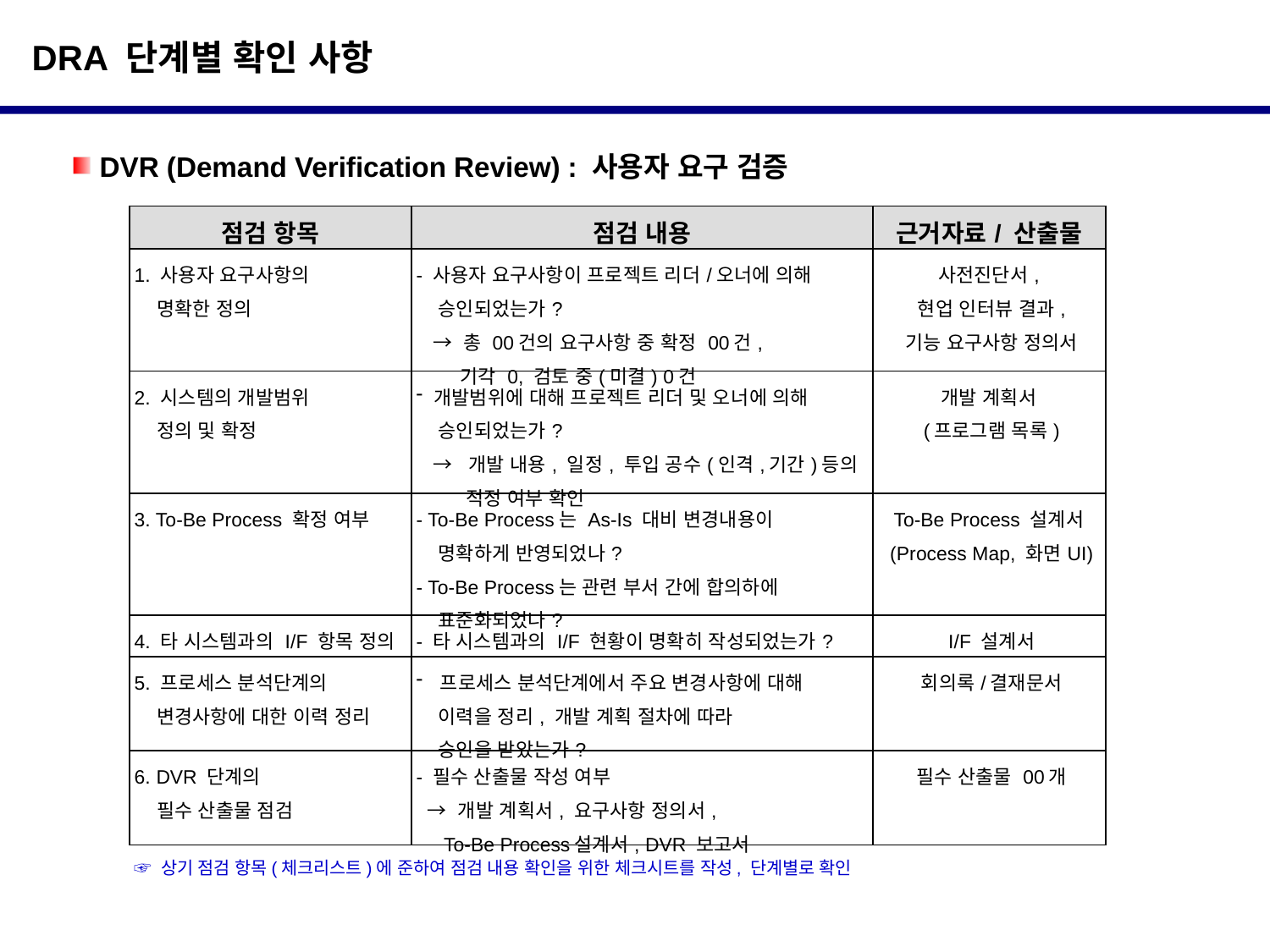

DRA 단계별 확인 사항

 DVR (Demand Verification Review) : 사용자 요구 검증
| 점검 항목 | 점검 내용 | 근거자료/ 산출물 |
| --- | --- | --- |
| 1. 사용자 요구사항의 명확한 정의 | - 사용자 요구사항이 프로젝트 리더/오너에 의해 승인되었는가? → 총 00건의 요구사항 중 확정 00건, 기각 0, 검토 중(미결) 0건 | 사전진단서, 현업 인터뷰 결과, 기능 요구사항 정의서 |
| 2. 시스템의 개발범위 정의 및 확정 | 개발범위에 대해 프로젝트 리더 및 오너에 의해 승인되었는가? → 개발 내용, 일정, 투입 공수(인격,기간)등의 적정 여부 확인 | 개발 계획서 (프로그램 목록) |
| 3. To-Be Process 확정 여부 | - To-Be Process는 As-Is 대비 변경내용이 명확하게 반영되었나? - To-Be Process는 관련 부서 간에 합의하에 표준화되었나? | To-Be Process 설계서 (Process Map, 화면UI) |
| 4. 타 시스템과의 I/F 항목 정의 | - 타 시스템과의 I/F 현황이 명확히 작성되었는가? | I/F 설계서 |
| 5. 프로세스 분석단계의 변경사항에 대한 이력 정리 | 프로세스 분석단계에서 주요 변경사항에 대해 이력을 정리, 개발 계획 절차에 따라 승인을 받았는가? | 회의록/결재문서 |
| 6. DVR 단계의 필수 산출물 점검 | - 필수 산출물 작성 여부 → 개발 계획서, 요구사항 정의서, To-Be Process설계서, DVR 보고서 | 필수 산출물 00개 |
☞ 상기 점검 항목(체크리스트)에 준하여 점검 내용 확인을 위한 체크시트를 작성, 단계별로 확인